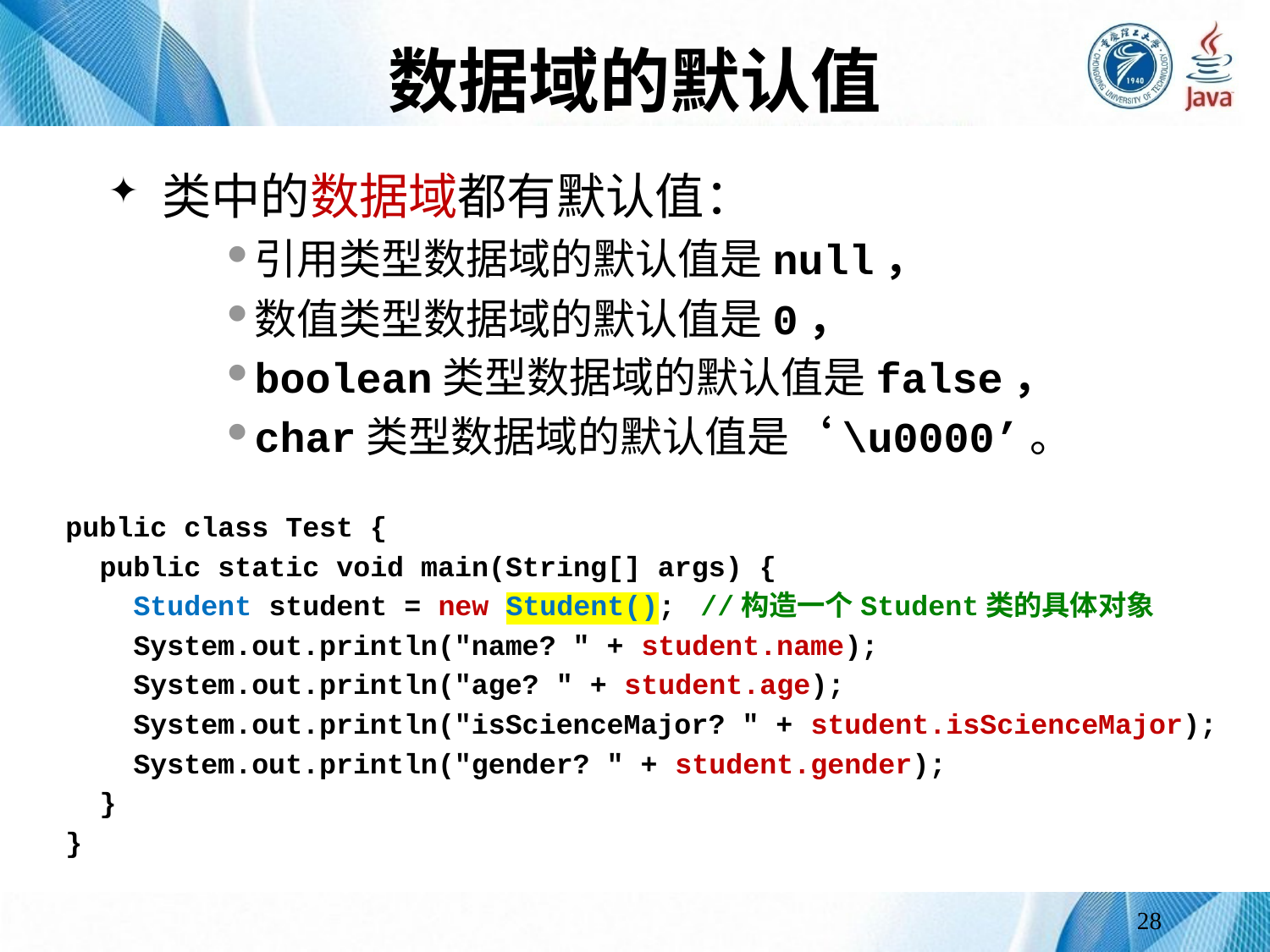

# 数据域的默认值
 类中的数据域都有默认值：
引用类型数据域的默认值是null，
数值类型数据域的默认值是0，
boolean类型数据域的默认值是false，
char类型数据域的默认值是‘\u0000’。
public class Test {
  public static void main(String[] args) {
    Student student = new Student();	//构造一个Student类的具体对象
    System.out.println("name? " + student.name);
    System.out.println("age? " + student.age);
    System.out.println("isScienceMajor? " + student.isScienceMajor);
    System.out.println("gender? " + student.gender);
  }
}
28